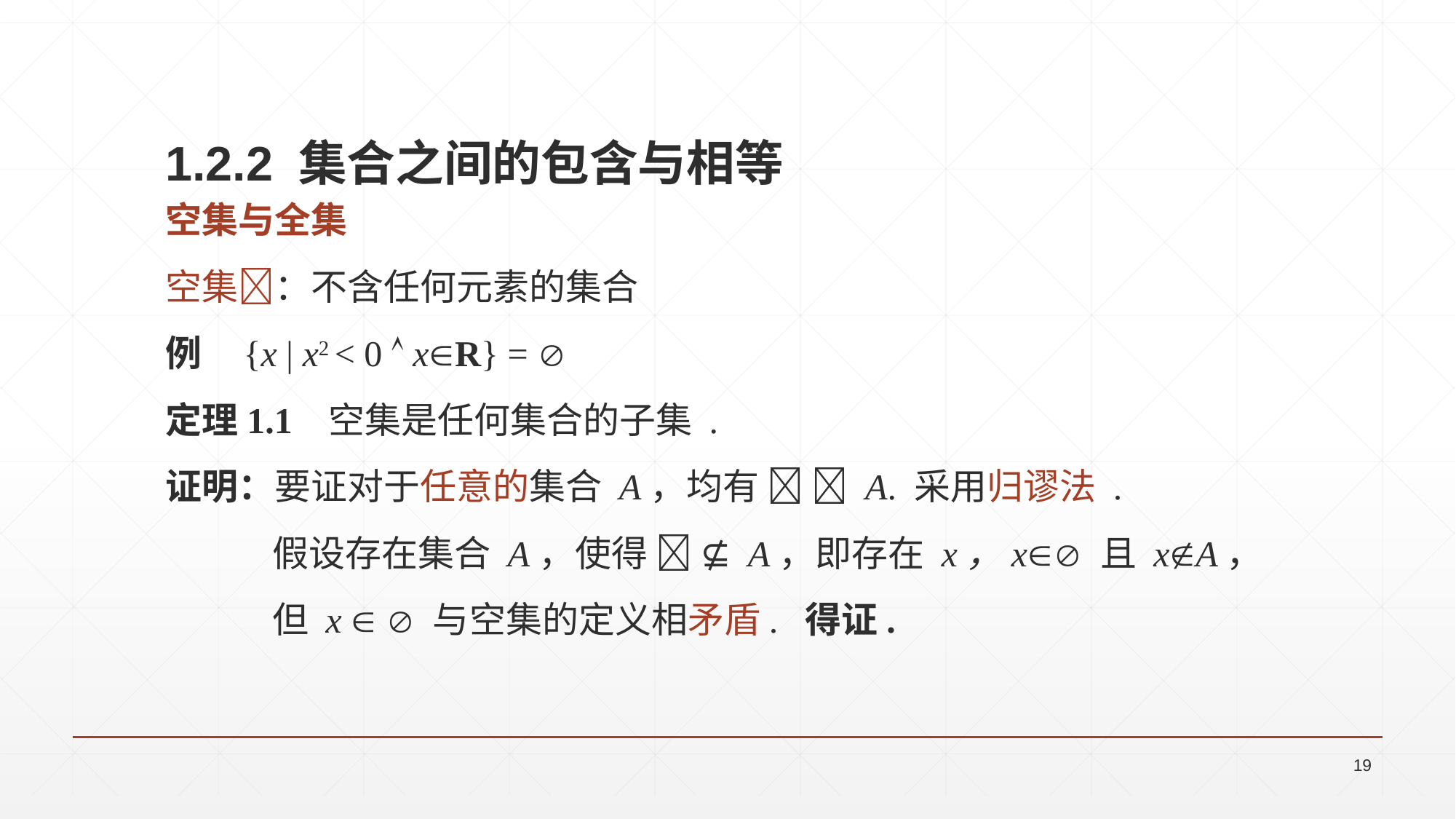

1.2.2 集合之间的包含与相等
空集与全集
空集∅：不含任何元素的集合
例    {x | x2 < 0 ∧ x∈R} = ∅
定理1.1   空集是任何集合的子集 .
证明：要证对于任意的集合 A，均有 ∅ ⊆ A. 采用归谬法 .
            假设存在集合 A，使得 ∅ ⊈ A，即存在 x，x∈∅ 且 x∉A，
            但 x ∈ ∅ 与空集的定义相矛盾.  得证.
19